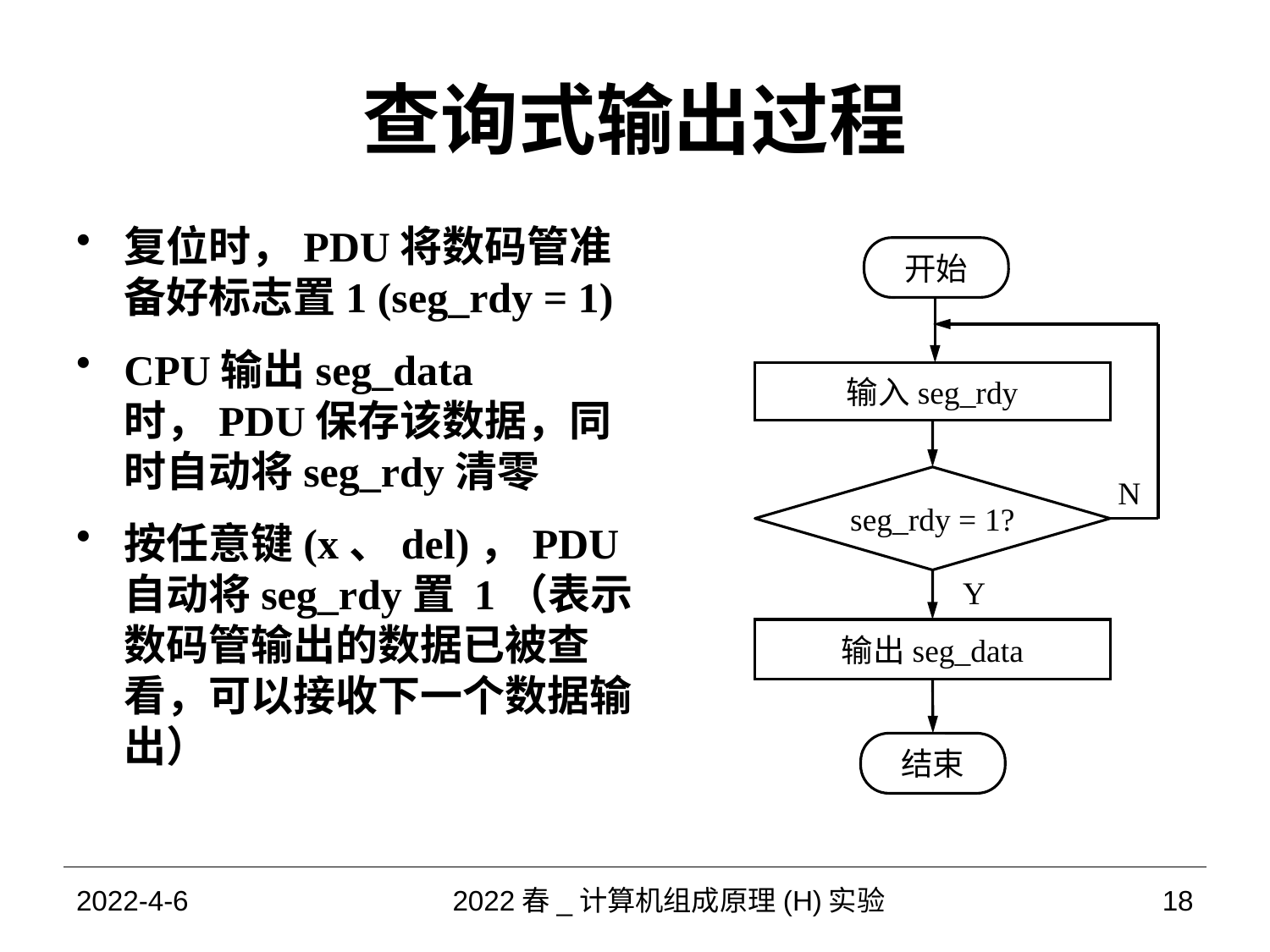

# 查询式输出过程
复位时，PDU将数码管准备好标志置1 (seg_rdy = 1)
CPU输出seg_data时，PDU保存该数据，同时自动将seg_rdy清零
按任意键(x、del)，PDU自动将seg_rdy置 1（表示数码管输出的数据已被查看，可以接收下一个数据输出）

开始
输入seg_rdy
N
seg_rdy = 1?
Y
输出seg_data
结束
2022-4-6
2022春_计算机组成原理(H)实验
18